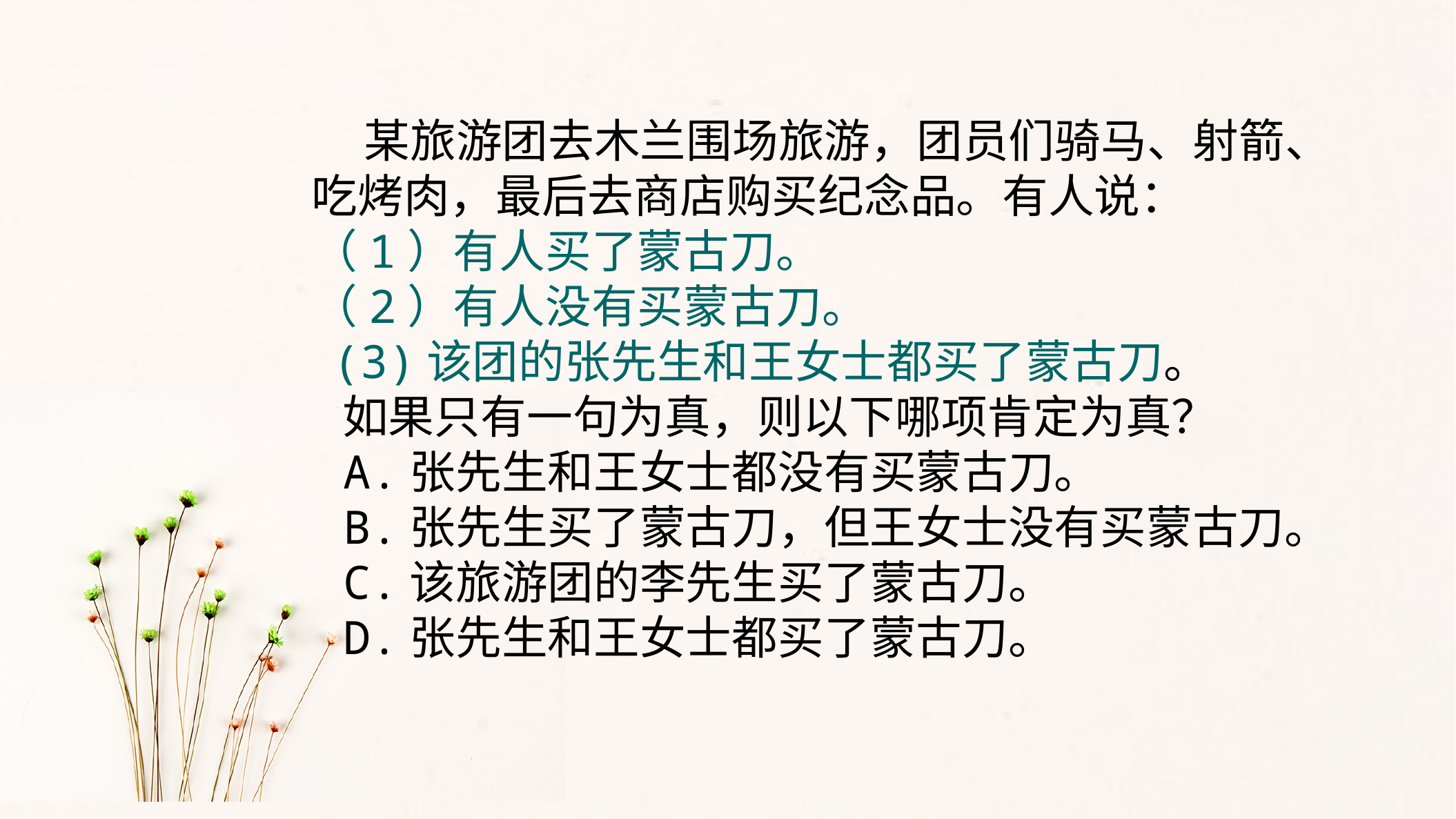

某旅游团去木兰围场旅游，团员们骑马、射箭、吃烤肉，最后去商店购买纪念品。有人说：
（1）有人买了蒙古刀。
（2）有人没有买蒙古刀。
 (3)该团的张先生和王女士都买了蒙古刀。
   如果只有一句为真，则以下哪项肯定为真？
  A.张先生和王女士都没有买蒙古刀。
  B.张先生买了蒙古刀，但王女士没有买蒙古刀。
  C.该旅游团的李先生买了蒙古刀。
  D.张先生和王女士都买了蒙古刀。